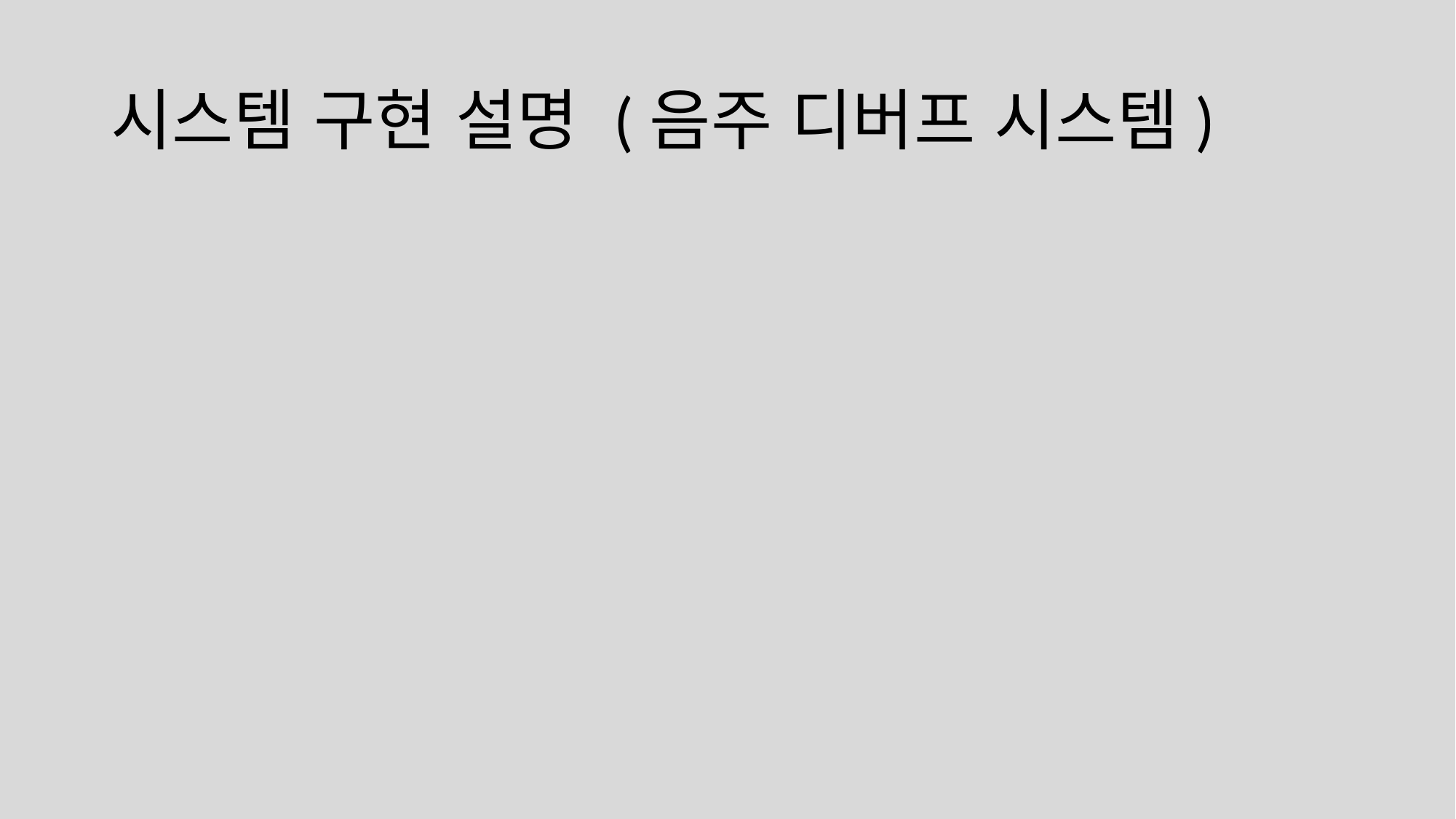

# 시스템 구현 설명 (음주 디버프 시스템)